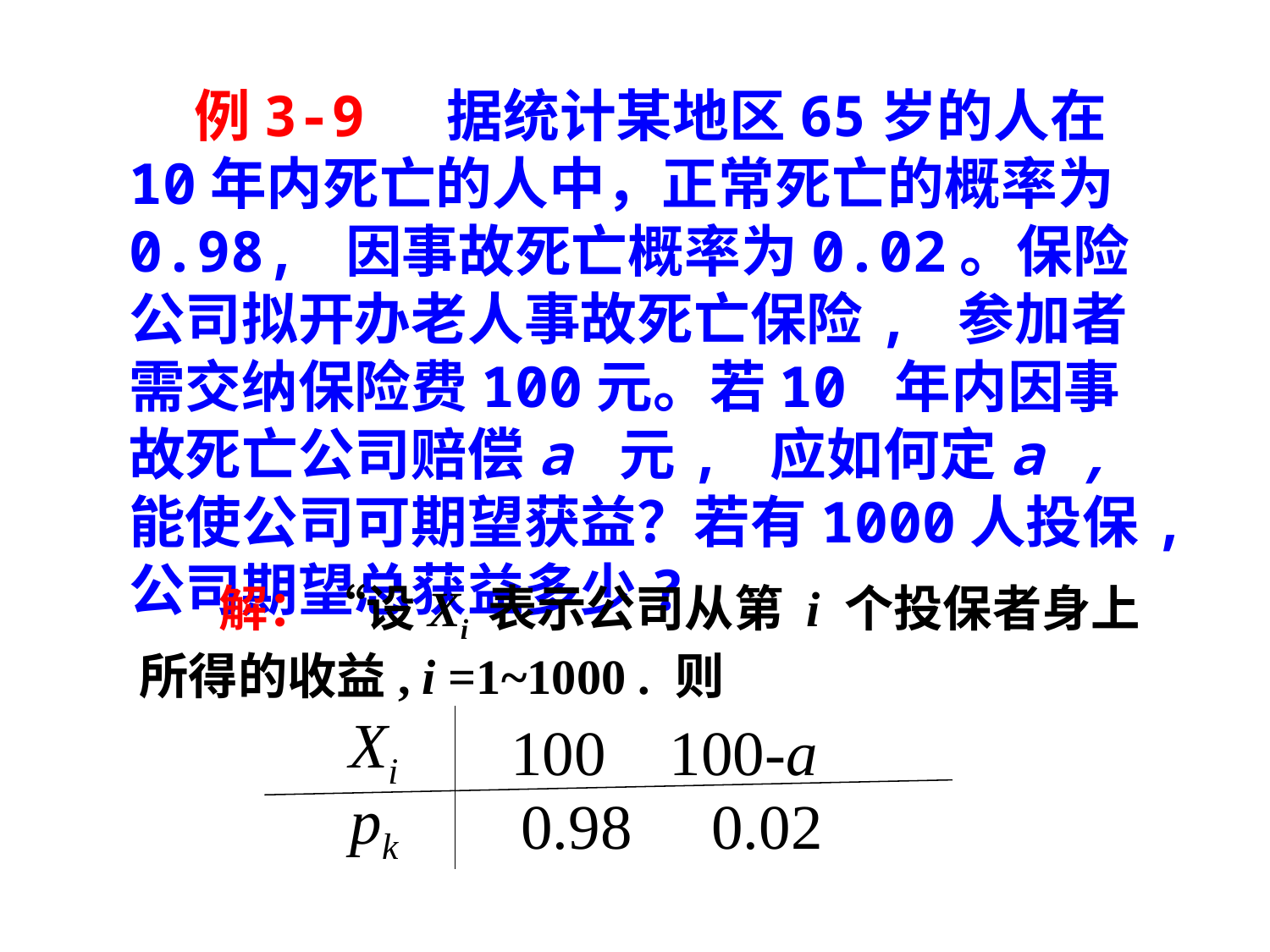

# 应用1
    例3-9  据统计某地区65岁的人在10年内死亡的人中，正常死亡的概率为0.98, 因事故死亡概率为0.02。保险公司拟开办老人事故死亡保险, 参加者需交纳保险费100元。若10 年内因事故死亡公司赔偿a 元, 应如何定a ,能使公司可期望获益？若有1000人投保,公司期望总获益多少?

      解：“设Xi 表示公司从第 i 个投保者身上所得的收益, i =1~1000 . 则
Xi
100    100-a
  0.98     0.02
pk